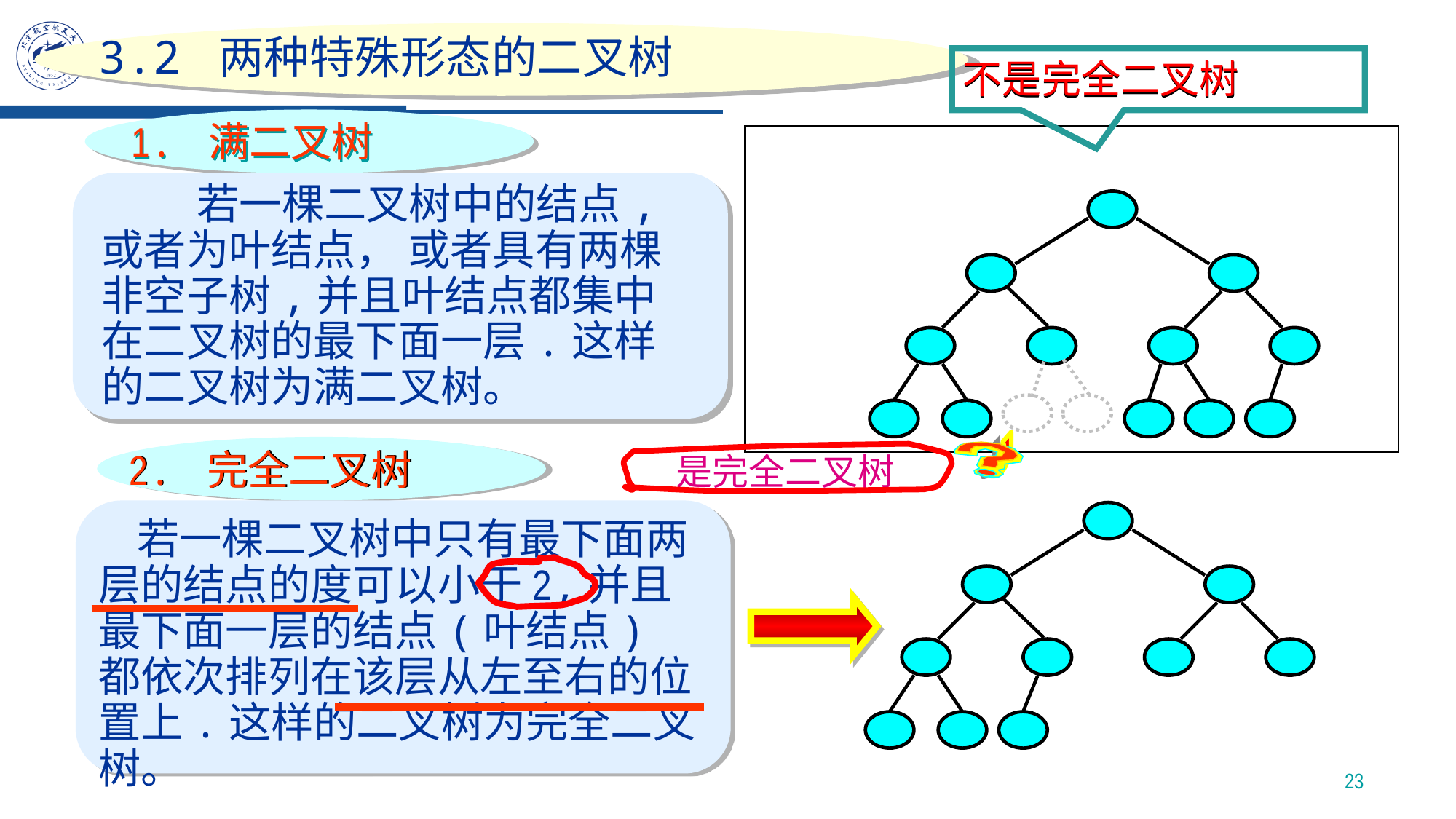

3.2 两种特殊形态的二叉树

不是完全二叉树

1. 满二叉树

         若一棵二叉树中的结点,或者为叶结点， 或者具有两棵非空子树,并且叶结点都集中在二叉树的最下面一层.这样的二叉树为满二叉树。

是完全二叉树

2. 完全二叉树

   若一棵二叉树中只有最下面两层的结点的度可以小于2,并且最下面一层的结点(叶结点)都依次排列在该层从左至右的位置上.这样的二叉树为完全二叉树。

23